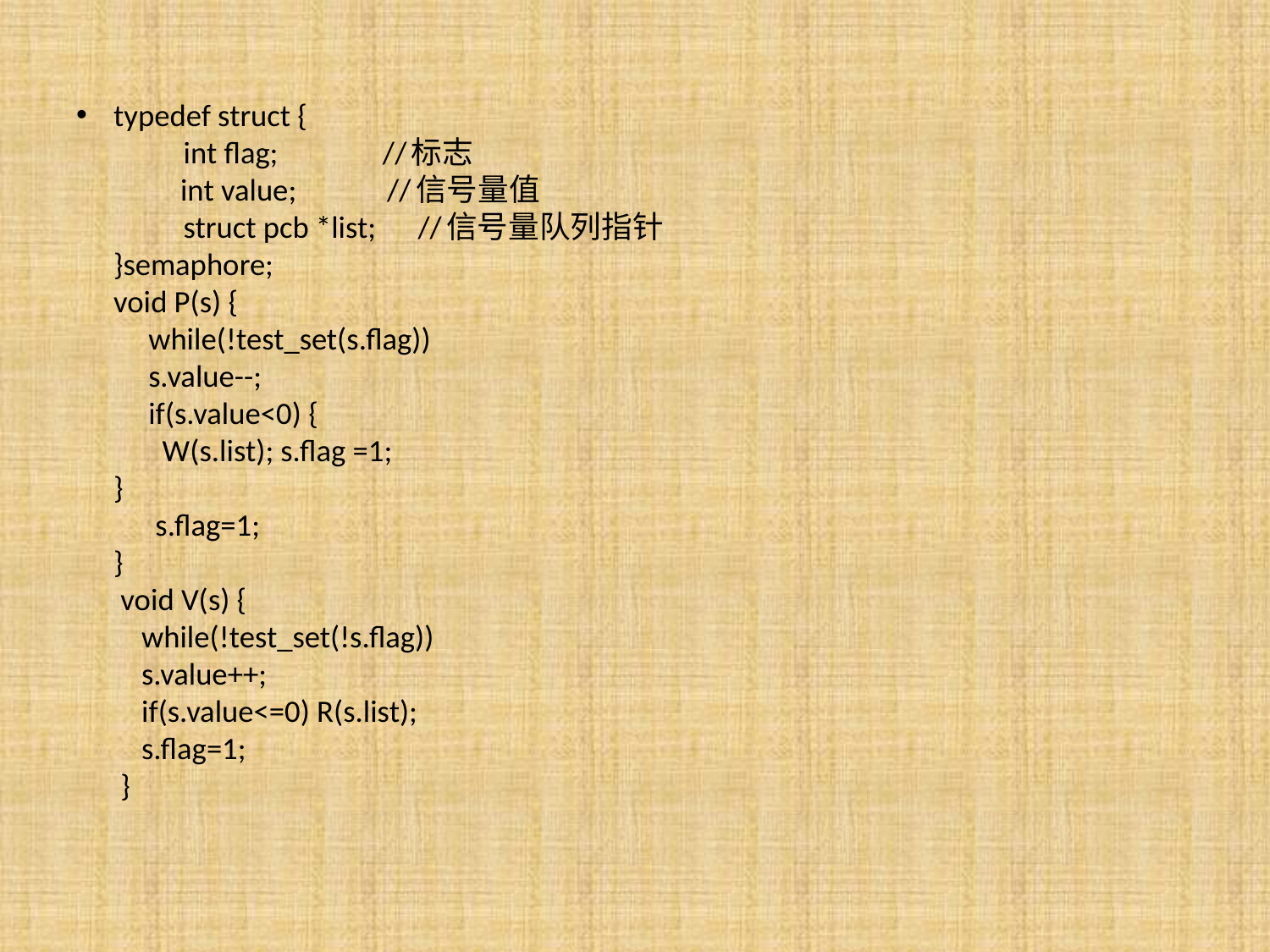

typedef struct {
	int flag;               //标志
         int value;             //信号量值
	struct pcb *list;      //信号量队列指针
}semaphore;
void P(s) {
     while(!test_set(s.flag))
     s.value--;
     if(s.value<0) {
       W(s.list); s.flag =1;
}
      s.flag=1;
}
 void V(s) {
    while(!test_set(!s.flag))
    s.value++;
    if(s.value<=0) R(s.list);
    s.flag=1;
 }